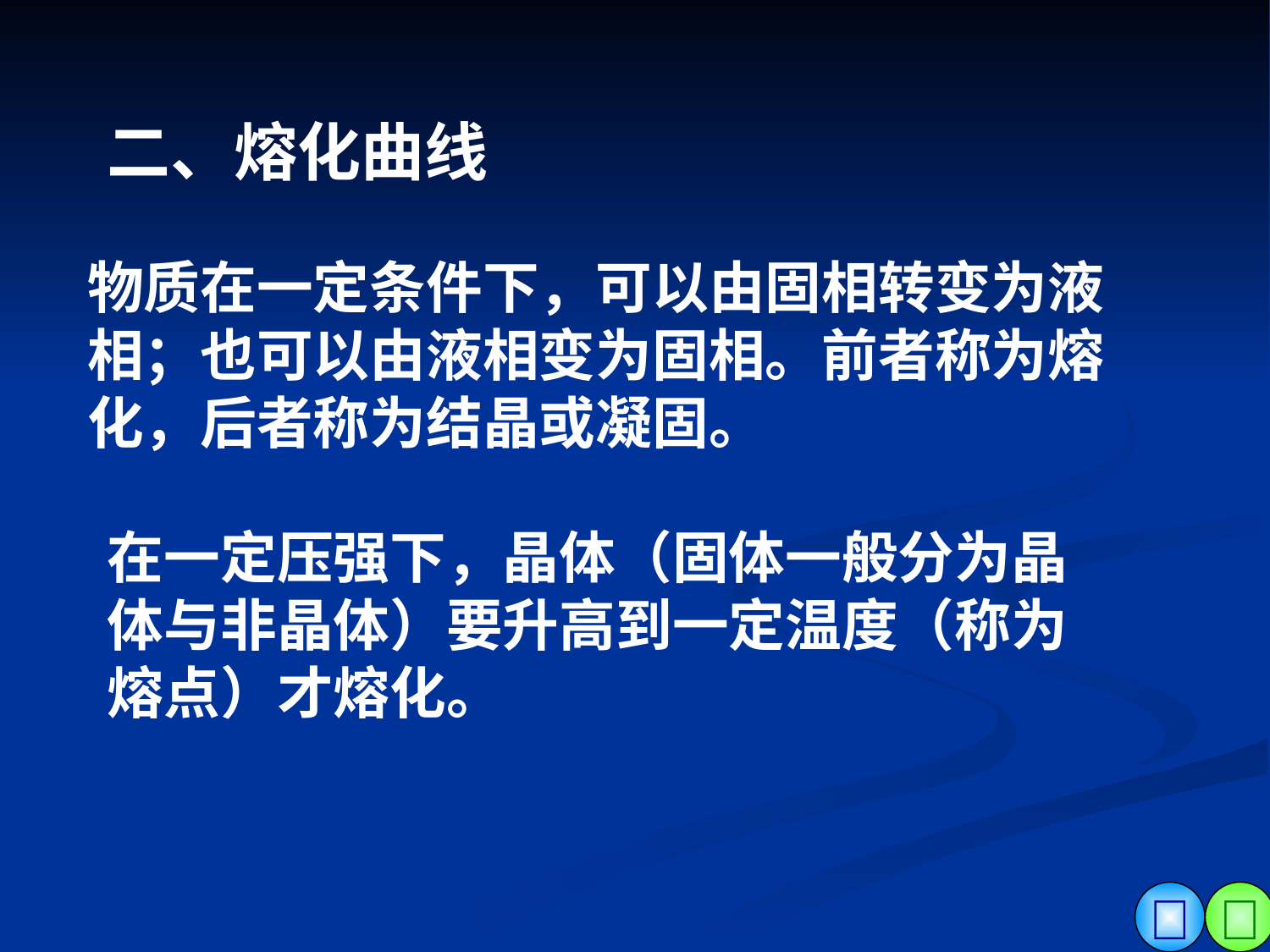

二、熔化曲线
物质在一定条件下，可以由固相转变为液相；也可以由液相变为固相。前者称为熔化，后者称为结晶或凝固。
在一定压强下，晶体（固体一般分为晶体与非晶体）要升高到一定温度（称为熔点）才熔化。